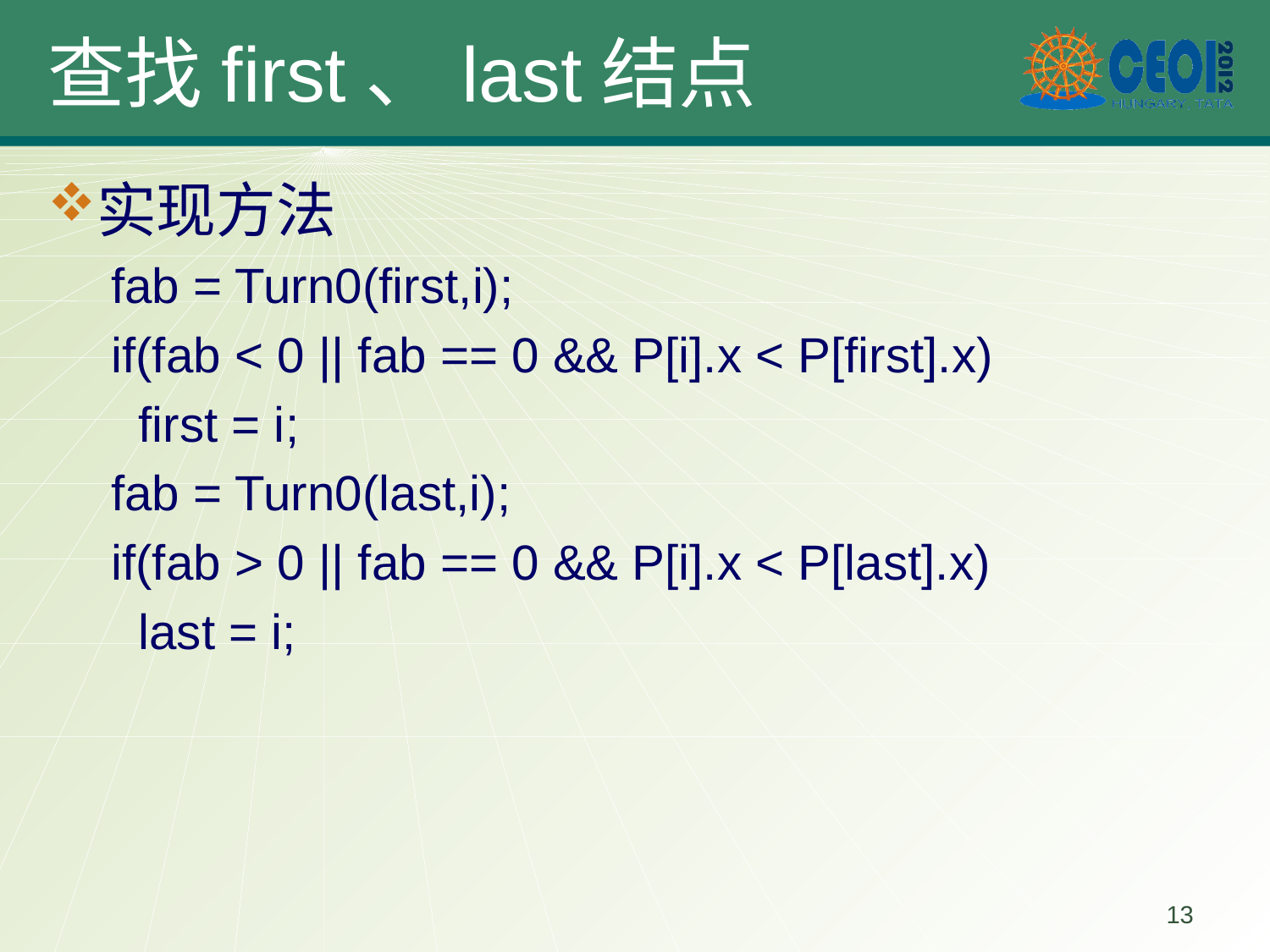

# 查找first、last结点
实现方法
fab = Turn0(first,i);
if(fab < 0 || fab == 0 && P[i].x < P[first].x)
  first = i;
fab = Turn0(last,i);
if(fab > 0 || fab == 0 && P[i].x < P[last].x)
  last = i;
13